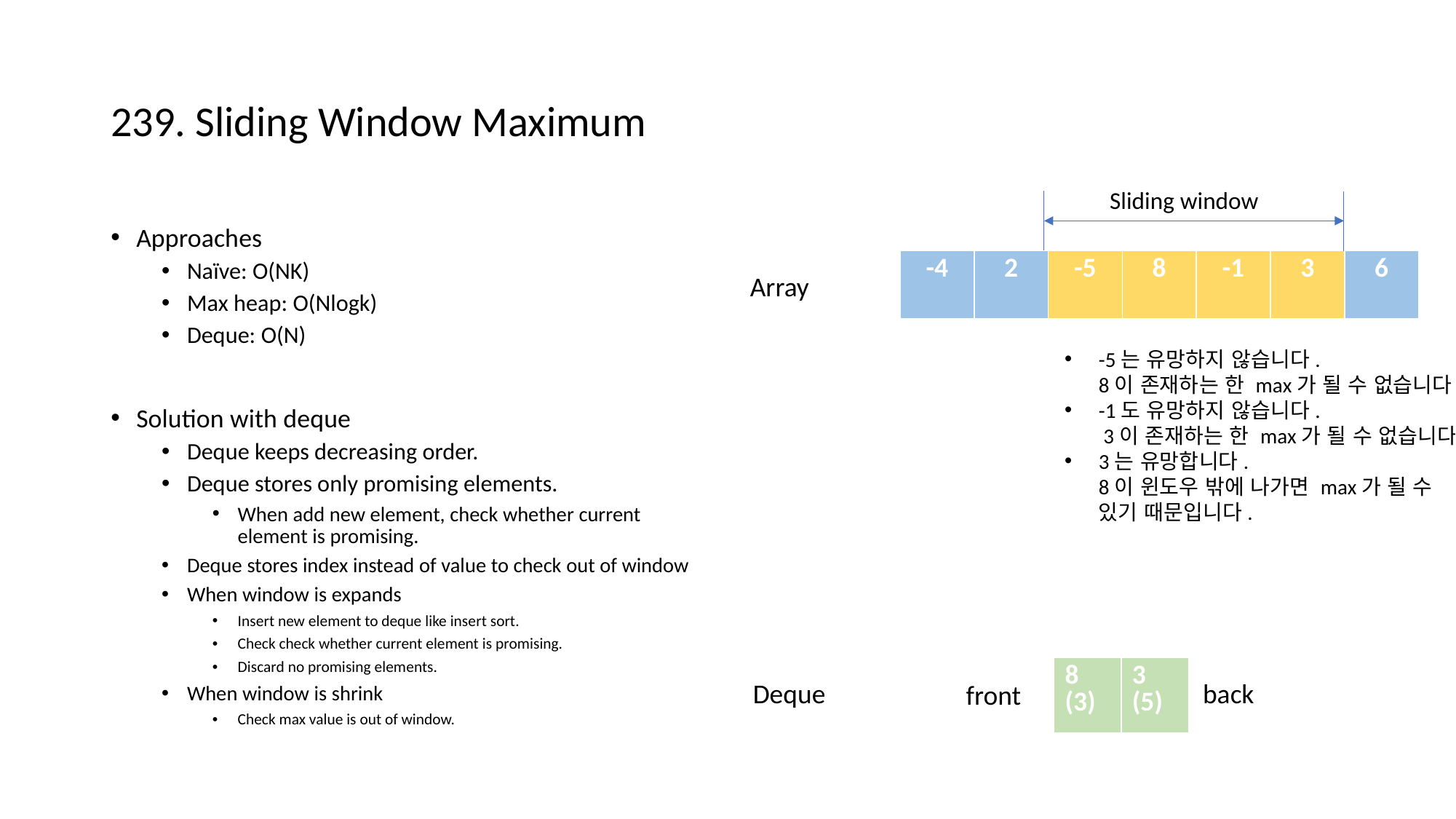

# 239. Sliding Window Maximum
Sliding window
Approaches
Naïve: O(NK)
Max heap: O(Nlogk)
Deque: O(N)

Solution with deque
Deque keeps decreasing order.
Deque stores only promising elements.
When add new element, check whether current element is promising.
Deque stores index instead of value to check out of window
When window is expands
Insert new element to deque like insert sort.
Check check whether current element is promising.
Discard no promising elements.
When window is shrink
Check max value is out of window.

| -4 | 2 | -5 | 8 | -1 | 3 | 6 |
| --- | --- | --- | --- | --- | --- | --- |
Array
-5는 유망하지 않습니다.
8이 존재하는 한 max가 될 수 없습니다.
-1도 유망하지 않습니다.
 3이 존재하는 한 max가 될 수 없습니다.
3는 유망합니다.
8이 윈도우 밖에 나가면 max가 될 수 있기 때문입니다.

| 8 (3) | 3 (5) |
| --- | --- |
Deque
back
front